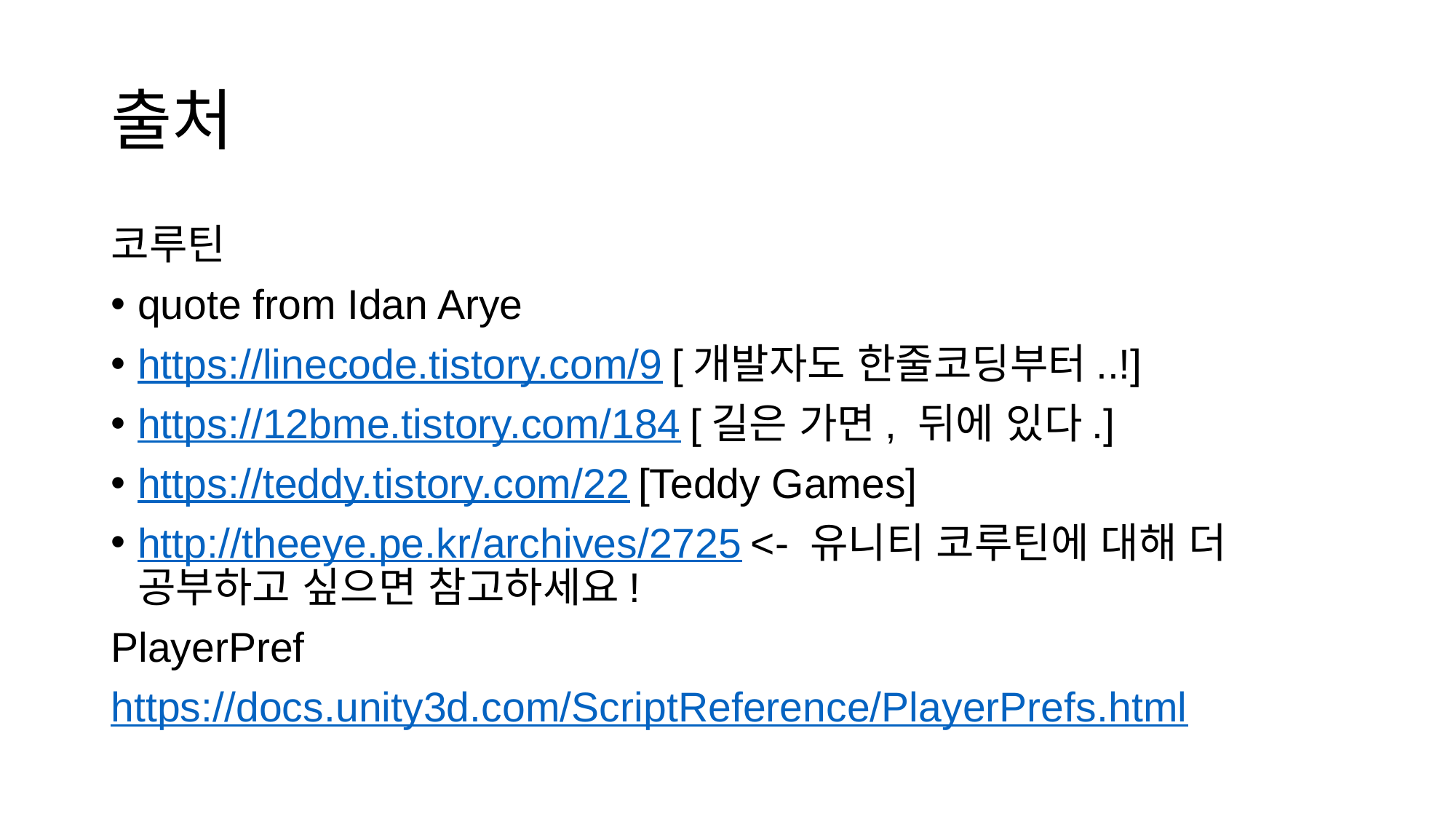

# 출처
코루틴
quote from Idan Arye
https://linecode.tistory.com/9 [개발자도 한줄코딩부터..!]
https://12bme.tistory.com/184 [길은 가면, 뒤에 있다.]
https://teddy.tistory.com/22 [Teddy Games]
http://theeye.pe.kr/archives/2725 <- 유니티 코루틴에 대해 더 공부하고 싶으면 참고하세요!
PlayerPref
https://docs.unity3d.com/ScriptReference/PlayerPrefs.html